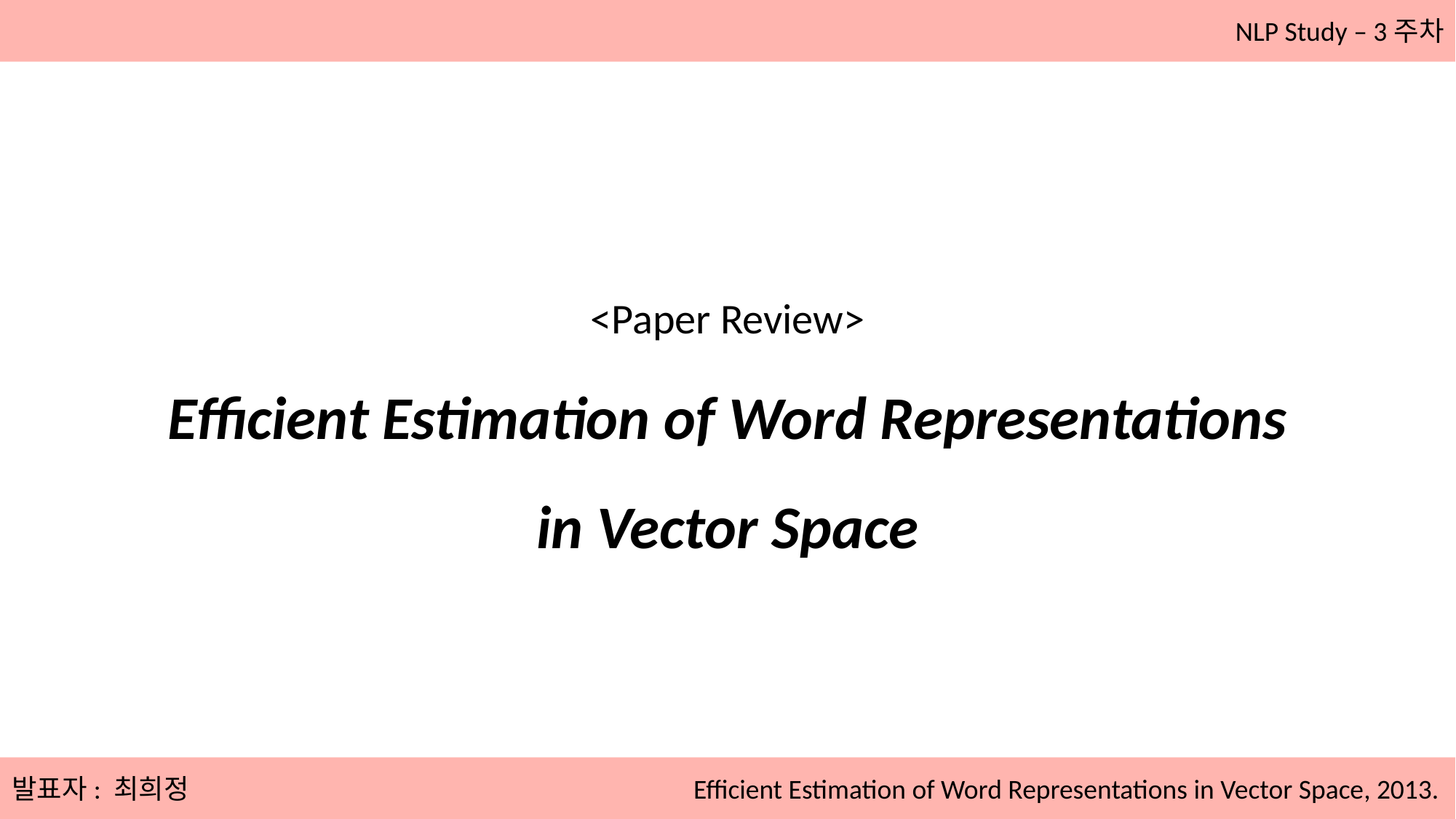

NLP Study – 3주차
<Paper Review>
Efficient Estimation of Word Representations
in Vector Space

발표자: 최희정
Efficient Estimation of Word Representations in Vector Space, 2013.